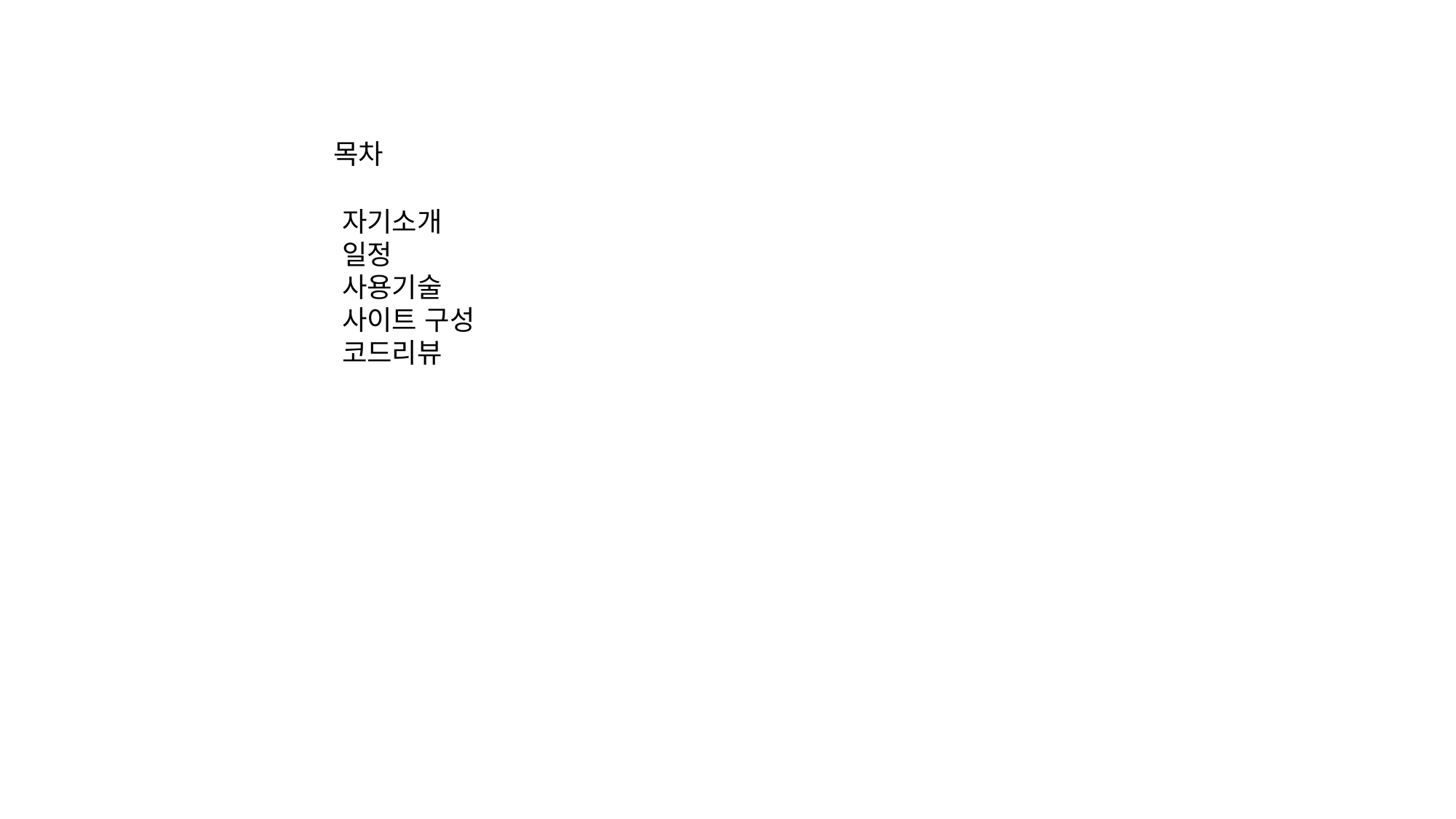

목차
자기소개
일정
사용기술
사이트 구성
코드리뷰